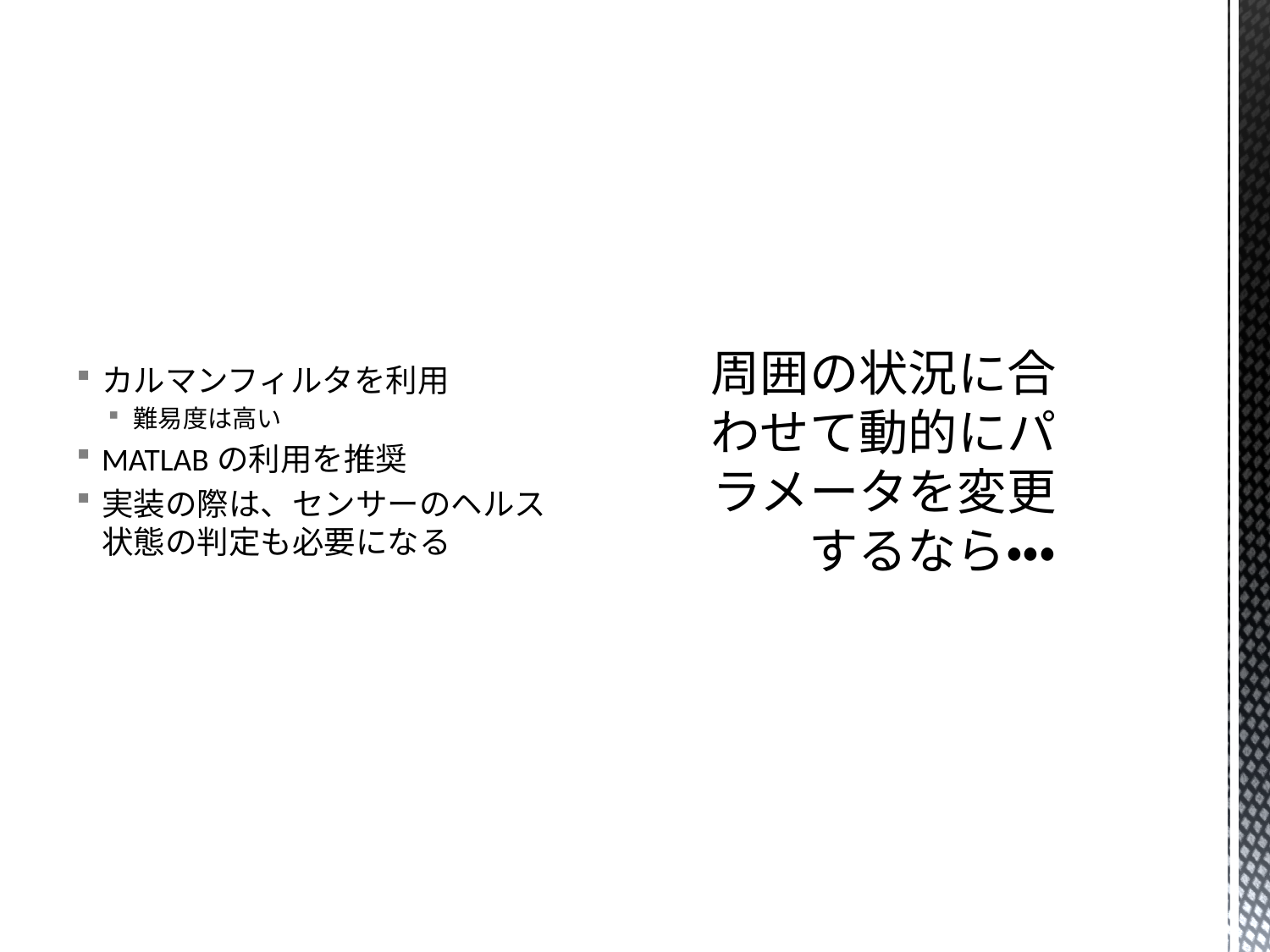

カルマンフィルタを利用
難易度は高い
MATLABの利用を推奨
実装の際は、センサーのヘルス状態の判定も必要になる
# 周囲の状況に合わせて動的にパラメータを変更するなら・・・